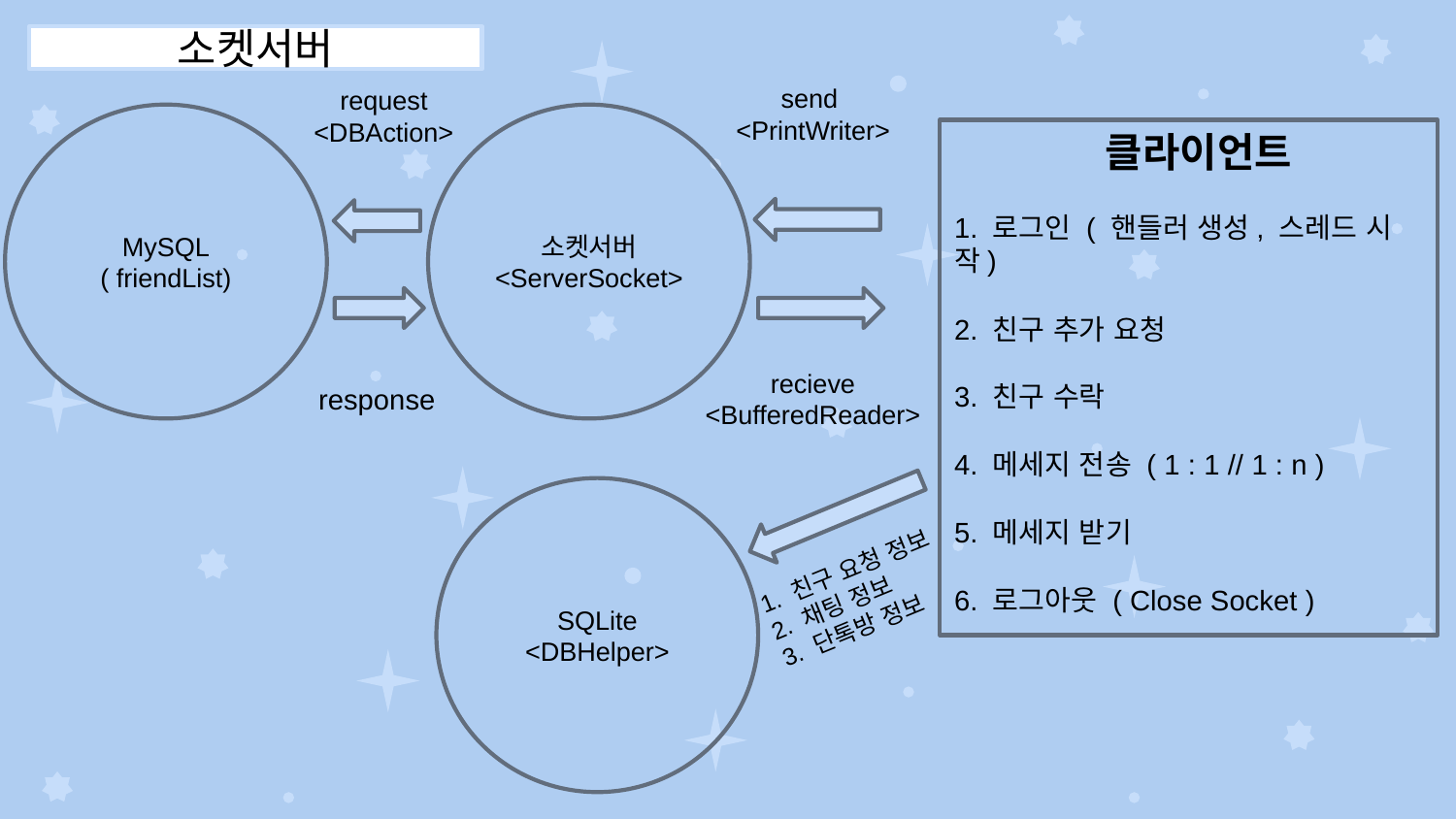

소켓서버
send
<PrintWriter>
request
<DBAction>
MySQL
( friendList)
소켓서버
<ServerSocket>
                  클라이언트

1. 로그인 ( 핸들러 생성, 스레드 시작)

2. 친구 추가 요청

3. 친구 수락

4. 메세지 전송 ( 1 : 1 // 1 : n )

5. 메세지 받기

6. 로그아웃 ( Close Socket )

response
recieve
<BufferedReader>
SQLite
<DBHelper>

1. 친구 요청 정보
2. 채팅 정보
3. 단톡방 정보